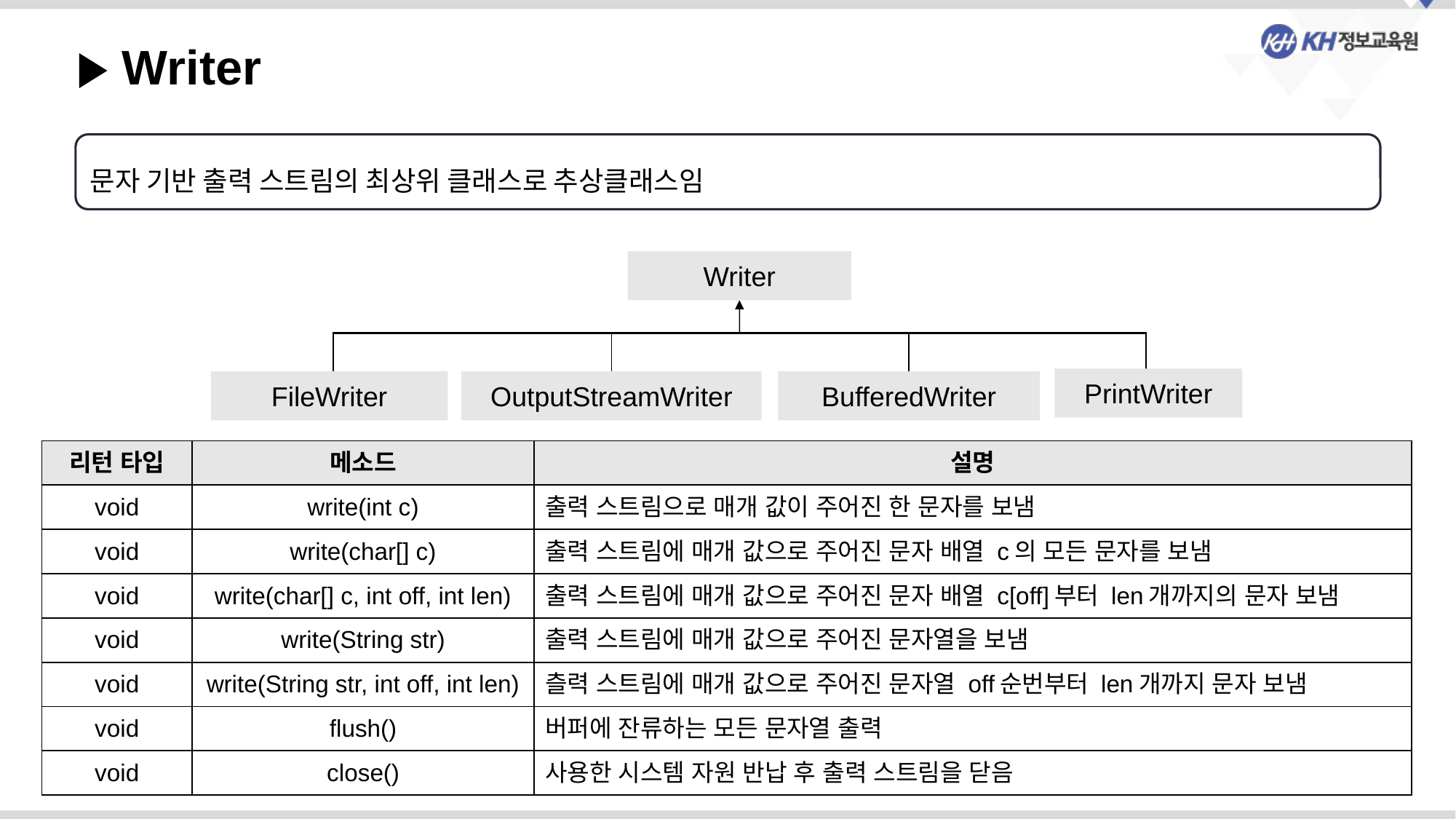

▶ Writer
문자 기반 출력 스트림의 최상위 클래스로 추상클래스임
Writer

PrintWriter
FileWriter
OutputStreamWriter
BufferedWriter

| 리턴 타입 | 메소드 | 설명 |
| --- | --- | --- |
| void | write(int c) | 출력 스트림으로 매개 값이 주어진 한 문자를 보냄 |
| void | write(char[] c) | 출력 스트림에 매개 값으로 주어진 문자 배열 c의 모든 문자를 보냄 |
| void | write(char[] c, int off, int len) | 출력 스트림에 매개 값으로 주어진 문자 배열 c[off]부터 len개까지의 문자 보냄 |
| void | write(String str) | 출력 스트림에 매개 값으로 주어진 문자열을 보냄 |
| void | write(String str, int off, int len) | 츨력 스트림에 매개 값으로 주어진 문자열 off순번부터 len개까지 문자 보냄 |
| void | flush() | 버퍼에 잔류하는 모든 문자열 출력 |
| void | close() | 사용한 시스템 자원 반납 후 출력 스트림을 닫음 |